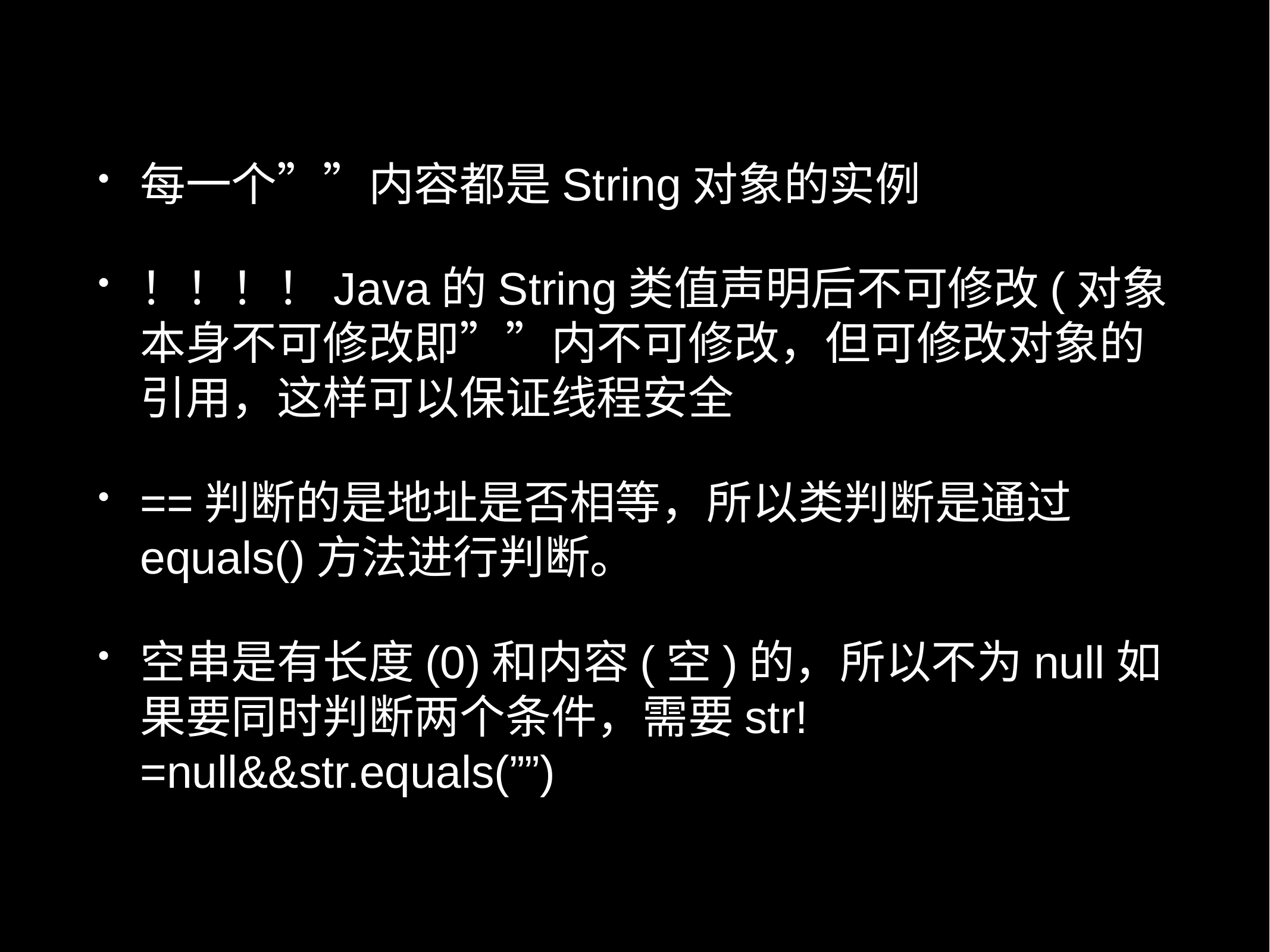

每一个””内容都是String对象的实例
！！！！Java的String类值声明后不可修改(对象本身不可修改即””内不可修改，但可修改对象的引用，这样可以保证线程安全
==判断的是地址是否相等，所以类判断是通过equals()方法进行判断。
空串是有长度(0)和内容(空)的，所以不为null如果要同时判断两个条件，需要str!=null&&str.equals(””)